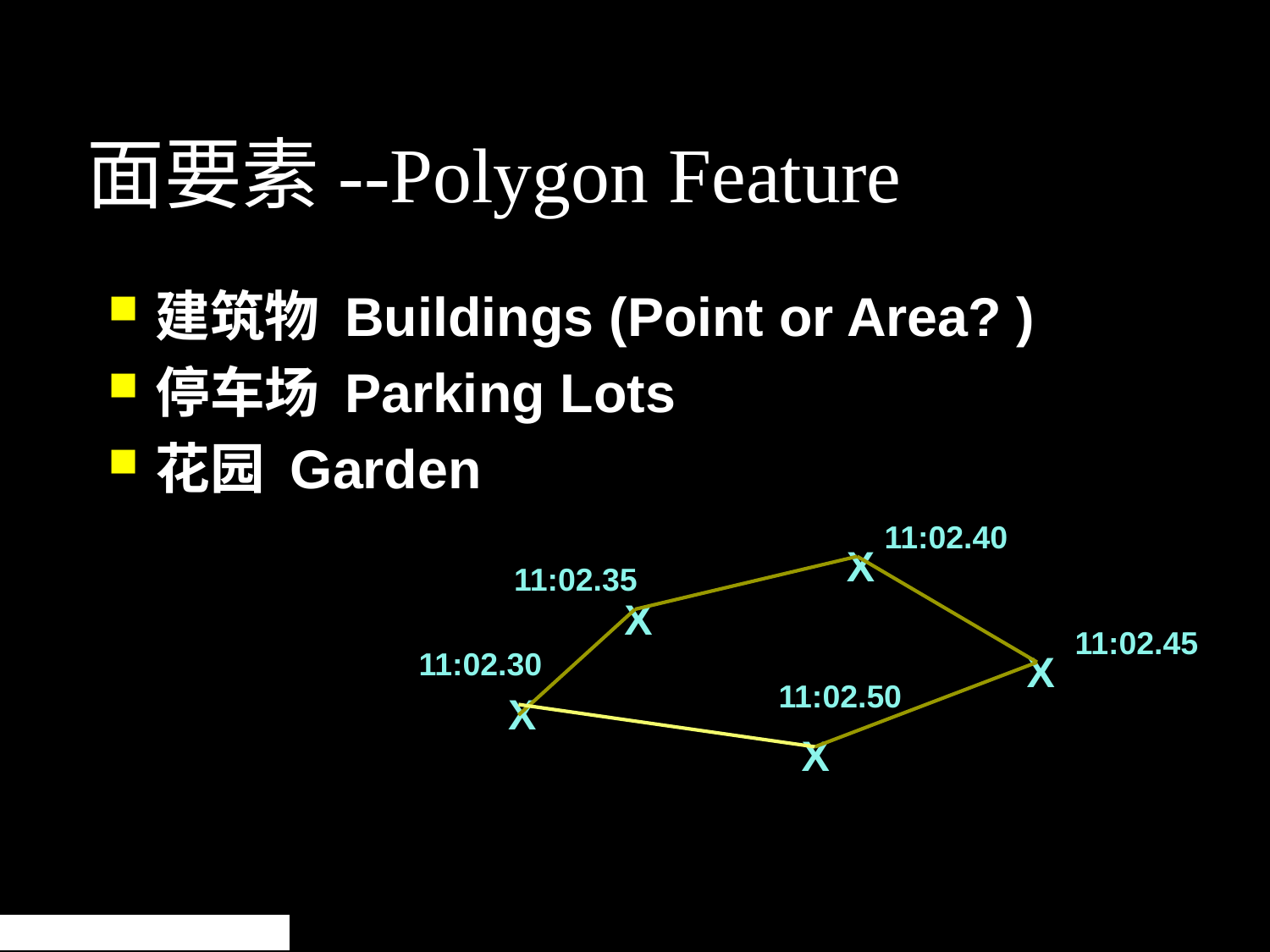

# 面要素--Polygon Feature
建筑物 Buildings (Point or Area? )
停车场 Parking Lots
花园 Garden
11:02.40
X

X

X

X

11:02.35
11:02.45
11:02.30
11:02.50
X